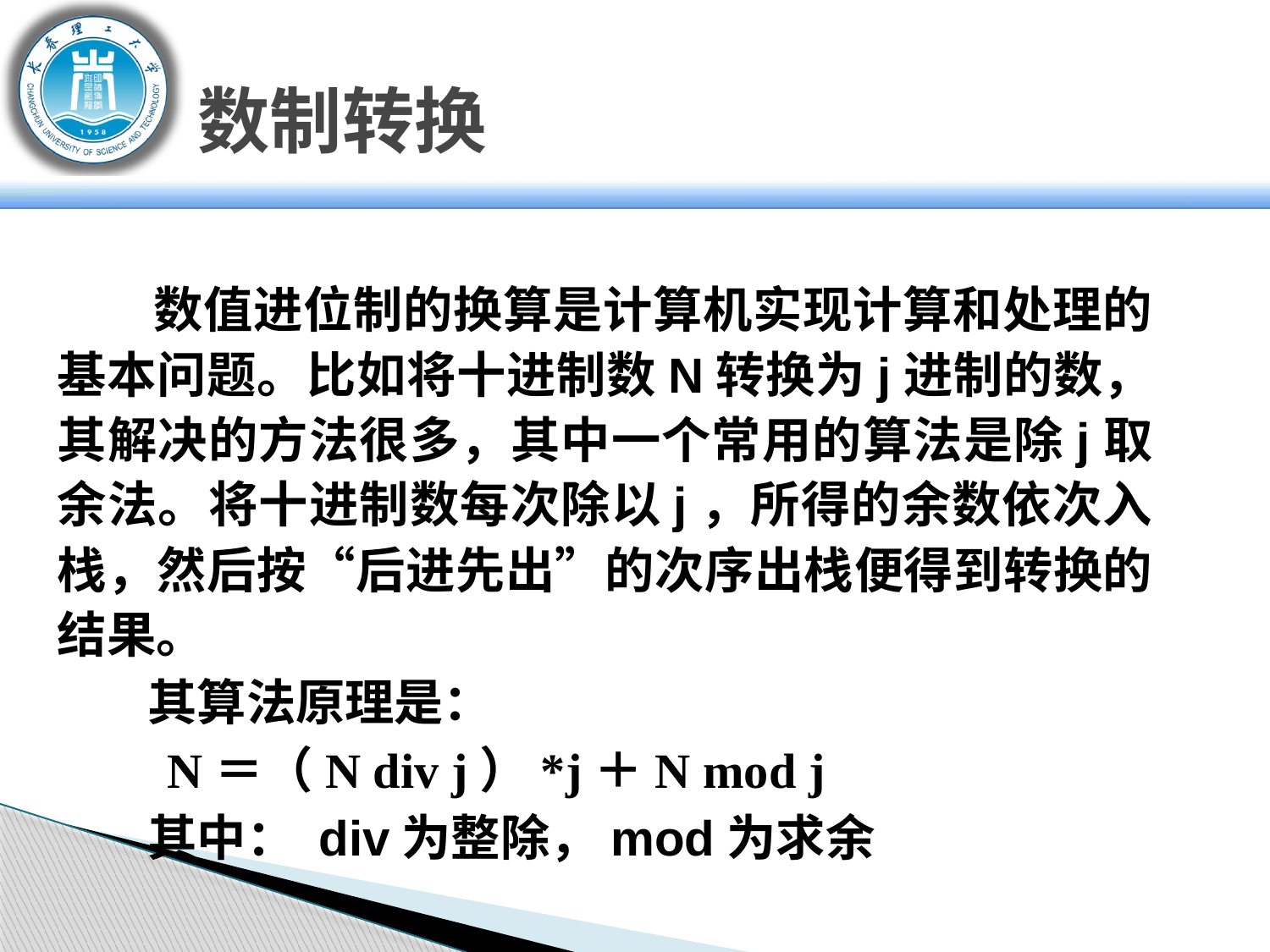

# 数制转换
       数值进位制的换算是计算机实现计算和处理的基本问题。比如将十进制数N转换为j进制的数，其解决的方法很多，其中一个常用的算法是除j取余法。将十进制数每次除以j，所得的余数依次入栈，然后按“后进先出”的次序出栈便得到转换的结果。
       其算法原理是：
        N＝（N div j）*j＋N mod j
       其中： div为整除，mod为求余